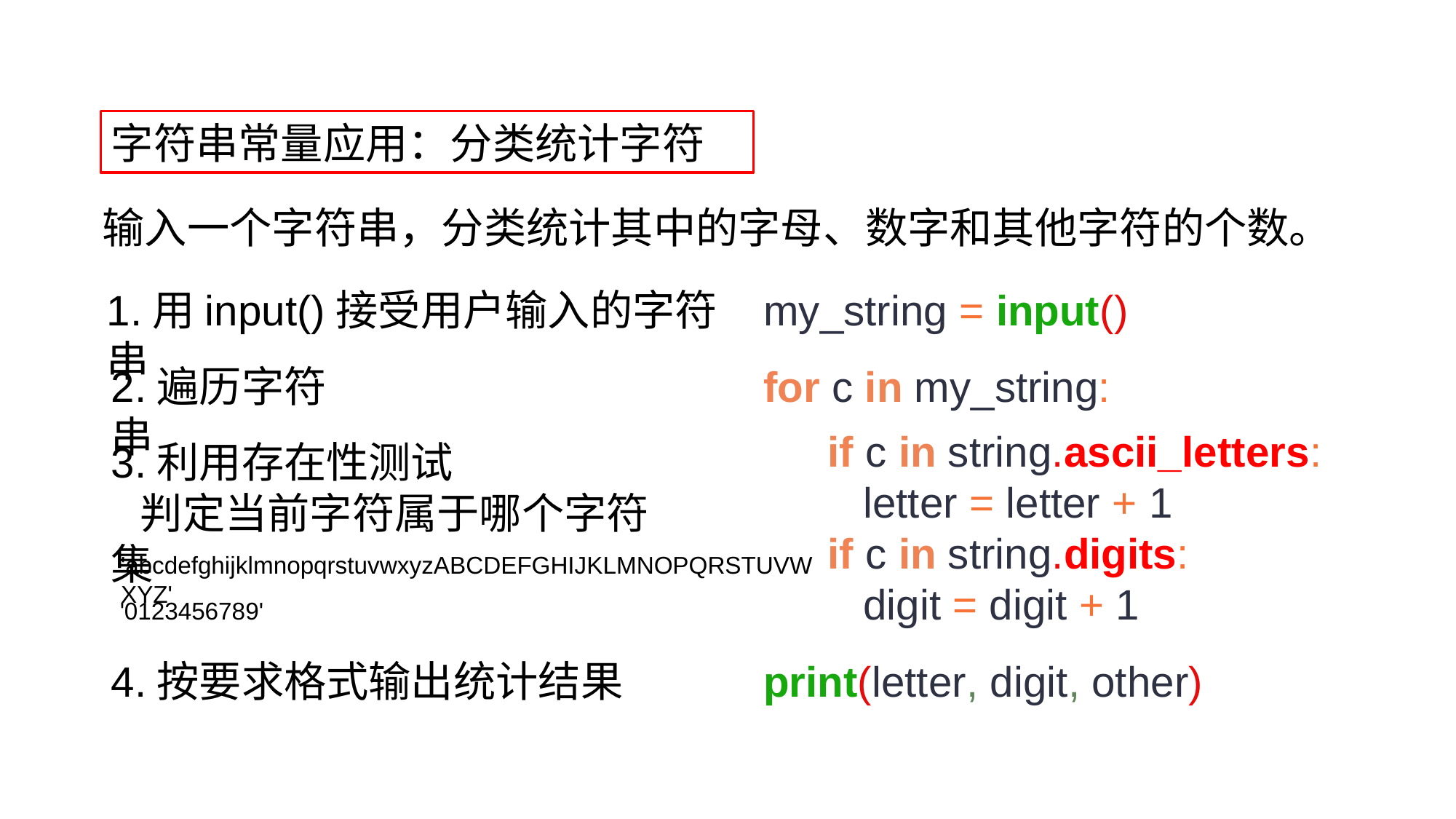

字符串常量应用：分类统计字符
输入一个字符串，分类统计其中的字母、数字和其他字符的个数。
1.用input()接受用户输入的字符串
my_string = input()
2.遍历字符串
for c in my_string:
 if c in string.ascii_letters:
    letter = letter + 1
 if c in string.digits:
    digit = digit + 1
3.利用存在性测试
  判定当前字符属于哪个字符集
'abcdefghijklmnopqrstuvwxyzABCDEFGHIJKLMNOPQRSTUVWXYZ'
'0123456789'
4.按要求格式输出统计结果
print(letter, digit, other)